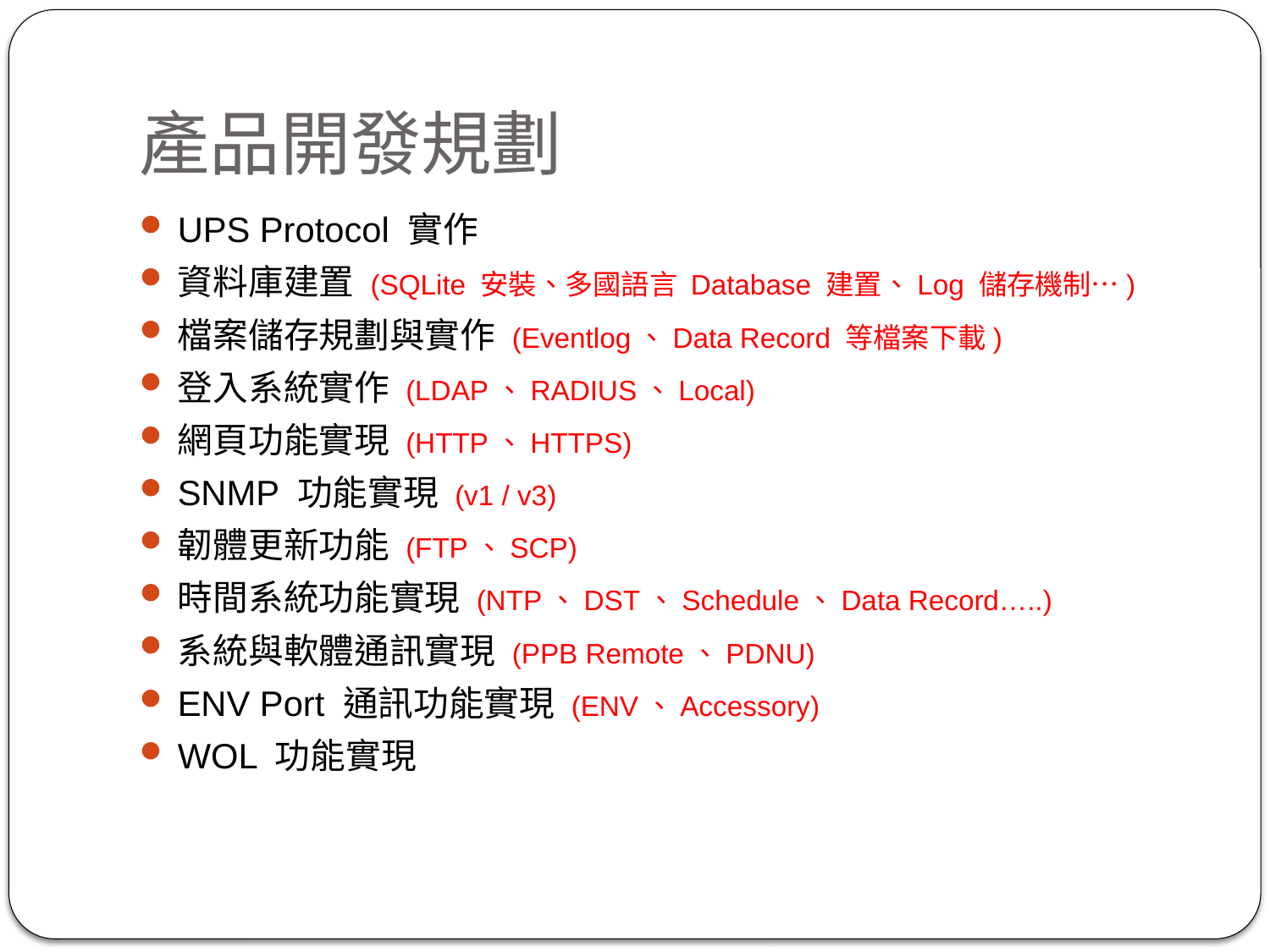

# 產品開發規劃
UPS Protocol 實作
資料庫建置 (SQLite 安裝、多國語言 Database 建置、Log 儲存機制…)
檔案儲存規劃與實作 (Eventlog、Data Record 等檔案下載)
登入系統實作 (LDAP、RADIUS、Local)
網頁功能實現 (HTTP、HTTPS)
SNMP 功能實現 (v1 / v3)
韌體更新功能 (FTP、SCP)
時間系統功能實現 (NTP、DST、Schedule、Data Record…..)
系統與軟體通訊實現 (PPB Remote、PDNU)
ENV Port 通訊功能實現 (ENV、Accessory)
WOL 功能實現